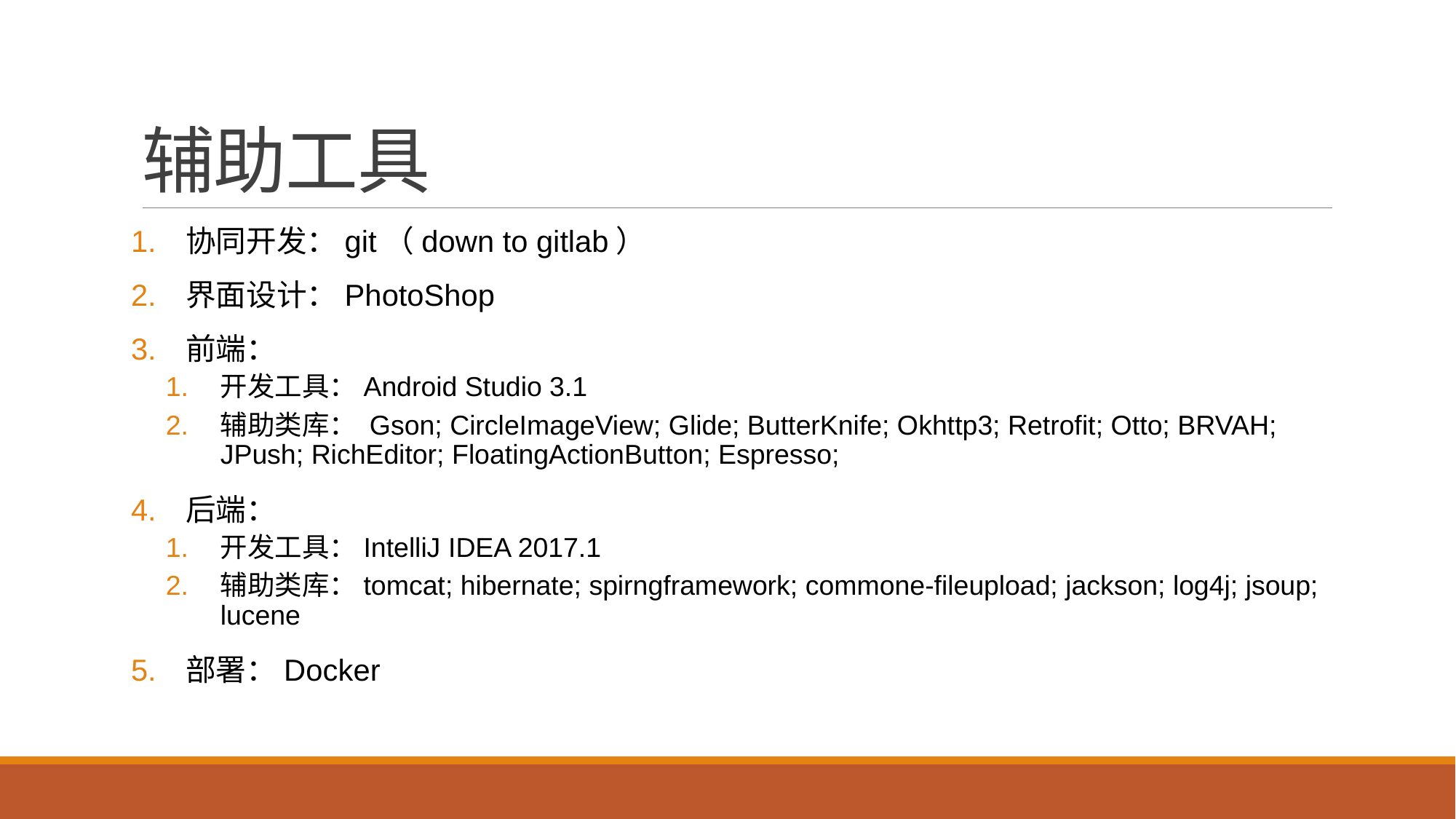

# 辅助工具
协同开发：git（down to gitlab）
界面设计：PhotoShop
前端：
开发工具：Android Studio 3.1
辅助类库： Gson; CircleImageView; Glide; ButterKnife; Okhttp3; Retrofit; Otto; BRVAH; JPush; RichEditor; FloatingActionButton; Espresso;
后端：
开发工具：IntelliJ IDEA 2017.1
辅助类库：tomcat; hibernate; spirngframework; commone-fileupload; jackson; log4j; jsoup; lucene
部署：Docker